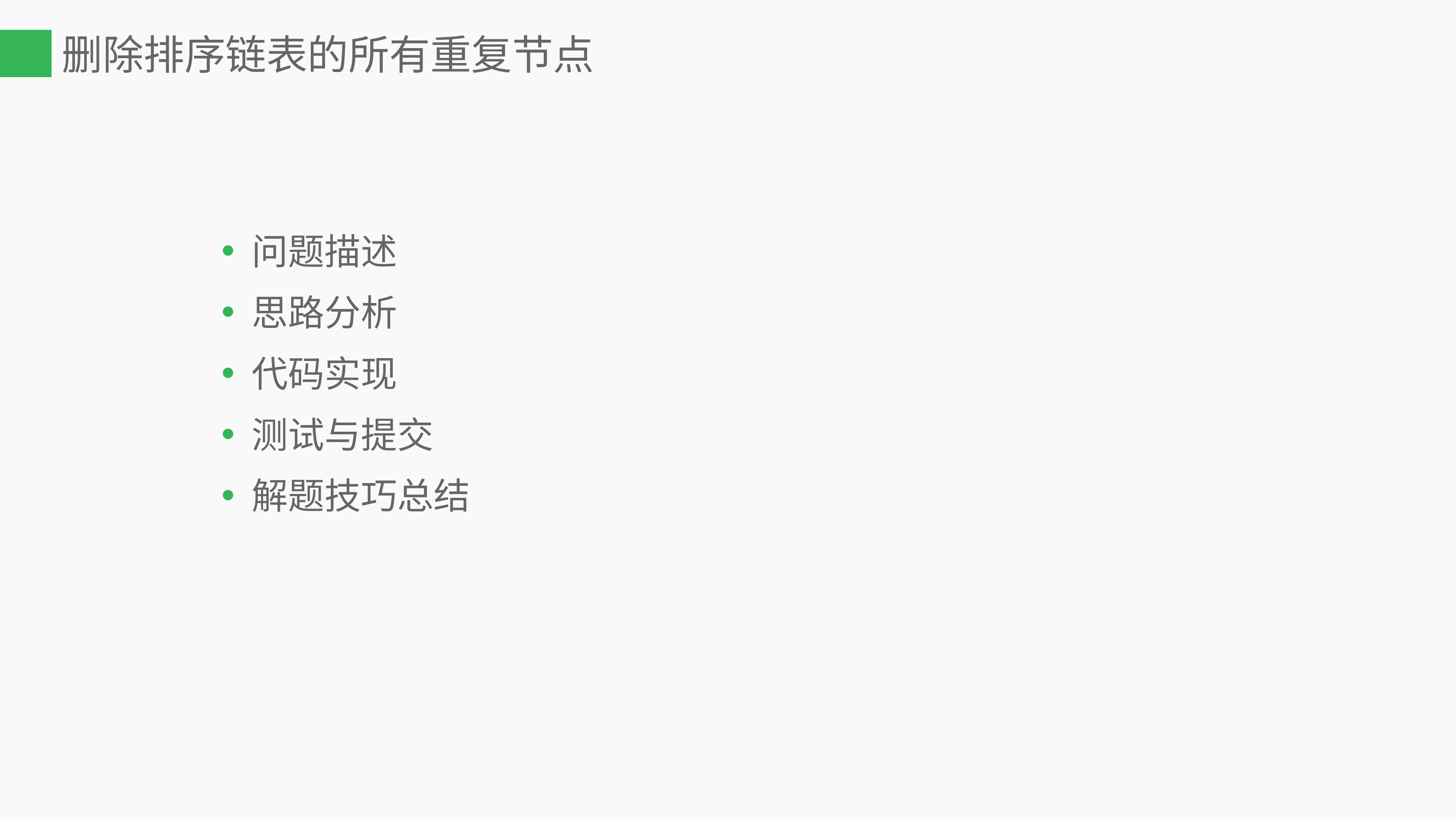

# 删除排序链表的所有重复节点
问题描述
思路分析
代码实现
测试与提交
解题技巧总结